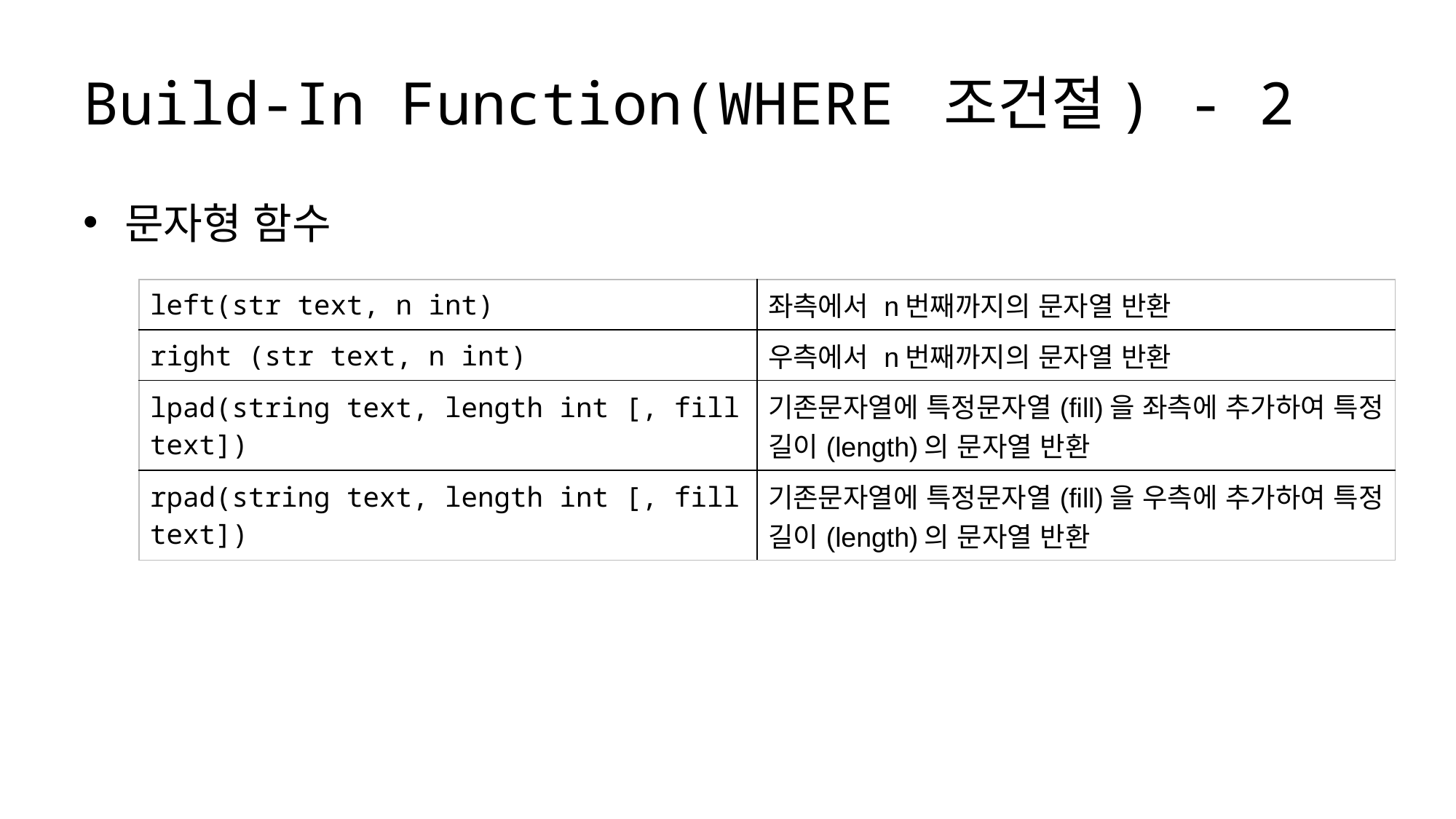

# Build-In Function(WHERE 조건절) - 2
문자형 함수

| left(str text, n int) | 좌측에서 n번째까지의 문자열 반환 |
| --- | --- |
| right (str text, n int) | 우측에서 n번째까지의 문자열 반환 |
| lpad(string text, length int [, fill text]) | 기존문자열에 특정문자열(fill)을 좌측에 추가하여 특정 길이(length)의 문자열 반환 |
| rpad(string text, length int [, fill text]) | 기존문자열에 특정문자열(fill)을 우측에 추가하여 특정 길이(length)의 문자열 반환 |